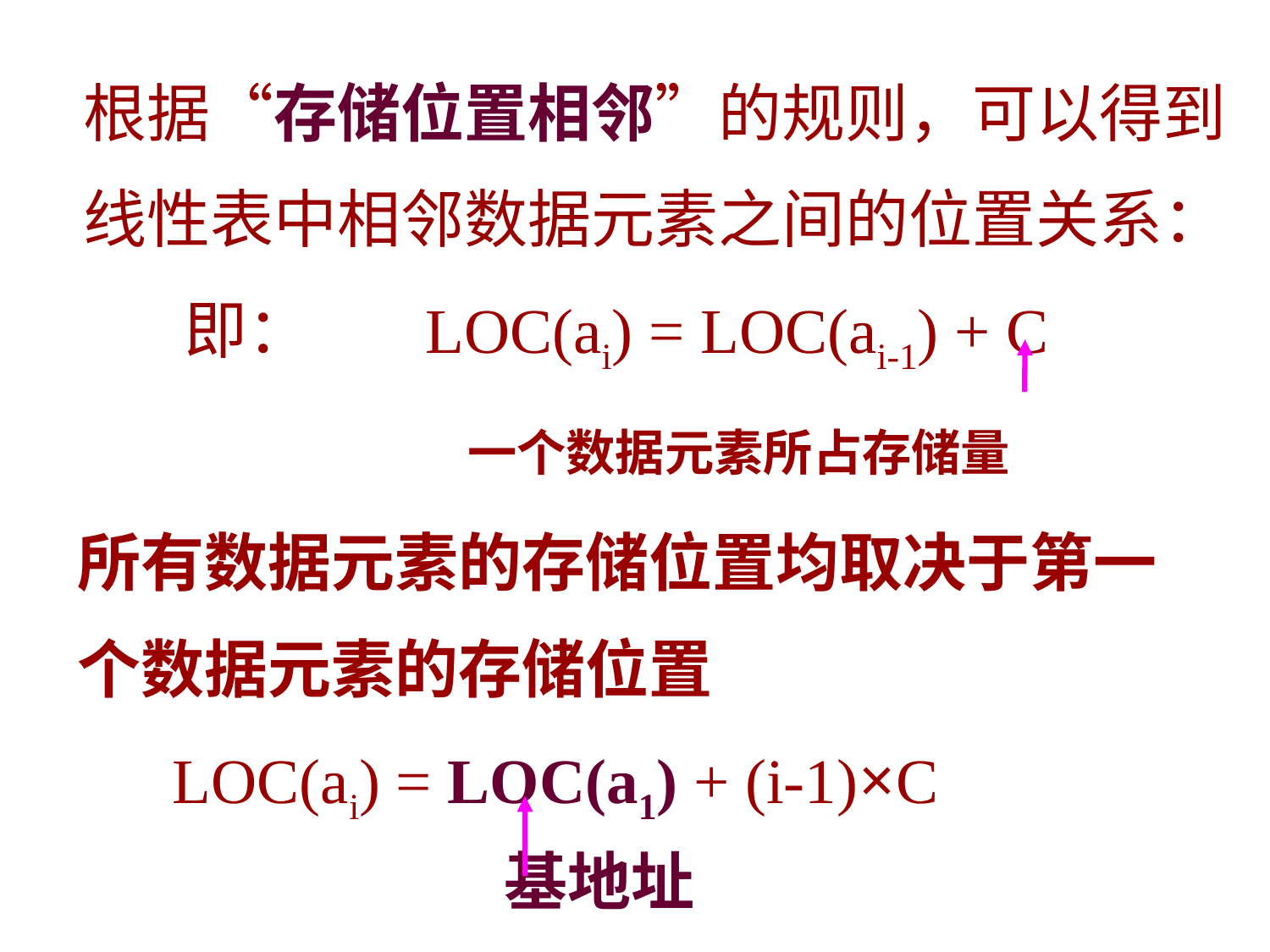

根据“存储位置相邻”的规则，可以得到线性表中相邻数据元素之间的位置关系：
      即：       LOC(ai) = LOC(ai-1) + C
                          一个数据元素所占存储量

所有数据元素的存储位置均取决于第一个数据元素的存储位置
      LOC(ai) = LOC(a1) + (i-1)×C
                             基地址